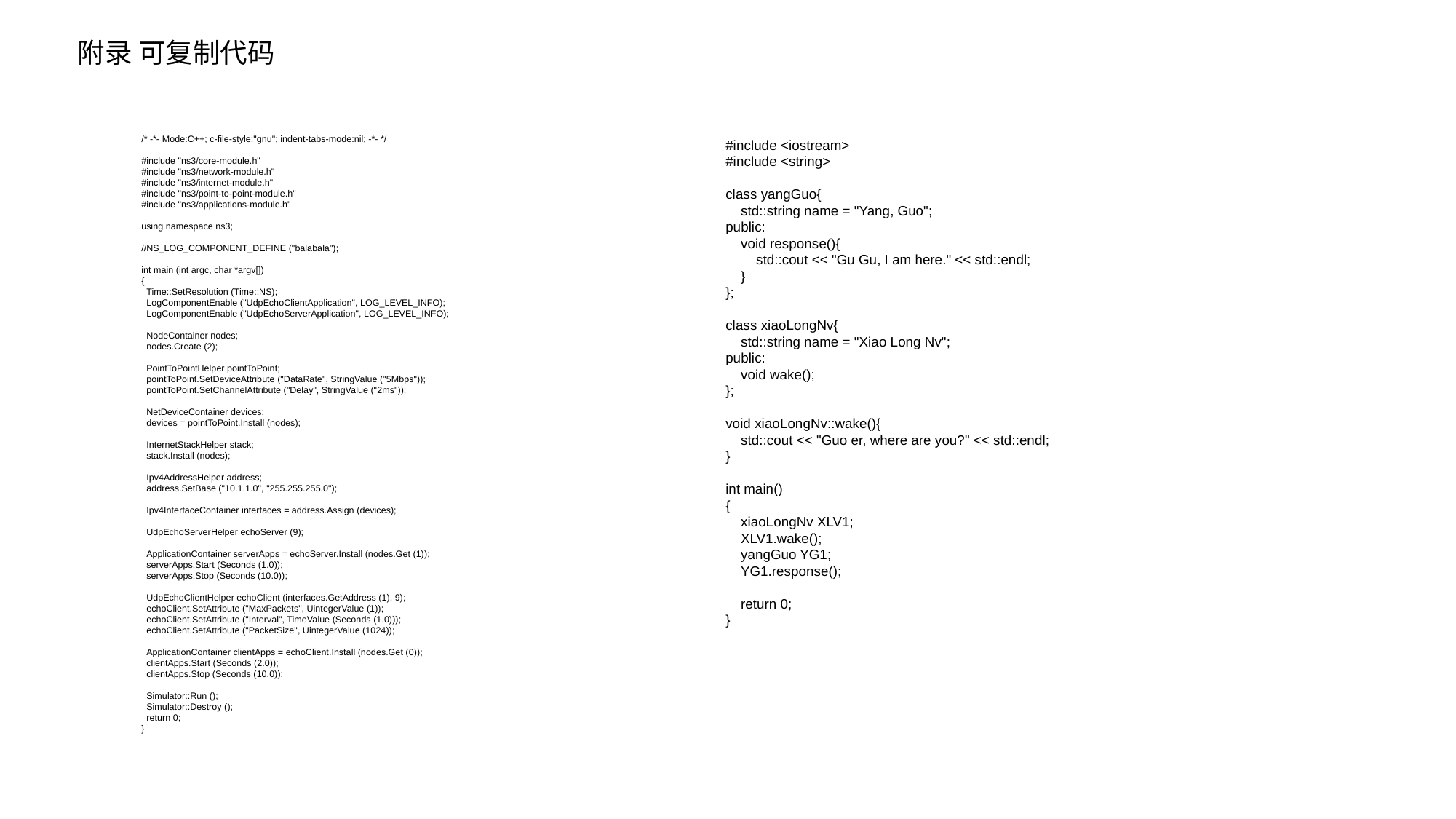

附录 可复制代码

/* -*- Mode:C++; c-file-style:"gnu"; indent-tabs-mode:nil; -*- */

#include "ns3/core-module.h"
#include "ns3/network-module.h"
#include "ns3/internet-module.h"
#include "ns3/point-to-point-module.h"
#include "ns3/applications-module.h"

using namespace ns3;

//NS_LOG_COMPONENT_DEFINE ("balabala");

int main (int argc, char *argv[])
{
  Time::SetResolution (Time::NS);
  LogComponentEnable ("UdpEchoClientApplication", LOG_LEVEL_INFO);
  LogComponentEnable ("UdpEchoServerApplication", LOG_LEVEL_INFO);

  NodeContainer nodes;
  nodes.Create (2);

  PointToPointHelper pointToPoint;
  pointToPoint.SetDeviceAttribute ("DataRate", StringValue ("5Mbps"));
  pointToPoint.SetChannelAttribute ("Delay", StringValue ("2ms"));

  NetDeviceContainer devices;
  devices = pointToPoint.Install (nodes);

  InternetStackHelper stack;
  stack.Install (nodes);

  Ipv4AddressHelper address;
  address.SetBase ("10.1.1.0", "255.255.255.0");

  Ipv4InterfaceContainer interfaces = address.Assign (devices);

  UdpEchoServerHelper echoServer (9);

  ApplicationContainer serverApps = echoServer.Install (nodes.Get (1));
  serverApps.Start (Seconds (1.0));
  serverApps.Stop (Seconds (10.0));

  UdpEchoClientHelper echoClient (interfaces.GetAddress (1), 9);
  echoClient.SetAttribute ("MaxPackets", UintegerValue (1));
  echoClient.SetAttribute ("Interval", TimeValue (Seconds (1.0)));
  echoClient.SetAttribute ("PacketSize", UintegerValue (1024));

  ApplicationContainer clientApps = echoClient.Install (nodes.Get (0));
  clientApps.Start (Seconds (2.0));
  clientApps.Stop (Seconds (10.0));

  Simulator::Run ();
  Simulator::Destroy ();
  return 0;
}
#include <iostream>
#include <string>

class yangGuo{
    std::string name = "Yang, Guo";
public:
    void response(){
        std::cout << "Gu Gu, I am here." << std::endl;
    }
};

class xiaoLongNv{
    std::string name = "Xiao Long Nv";
public:
    void wake();
};

void xiaoLongNv::wake(){
    std::cout << "Guo er, where are you?" << std::endl;
}

int main()
{
    xiaoLongNv XLV1;
    XLV1.wake();
    yangGuo YG1;
    YG1.response();

    return 0;
}